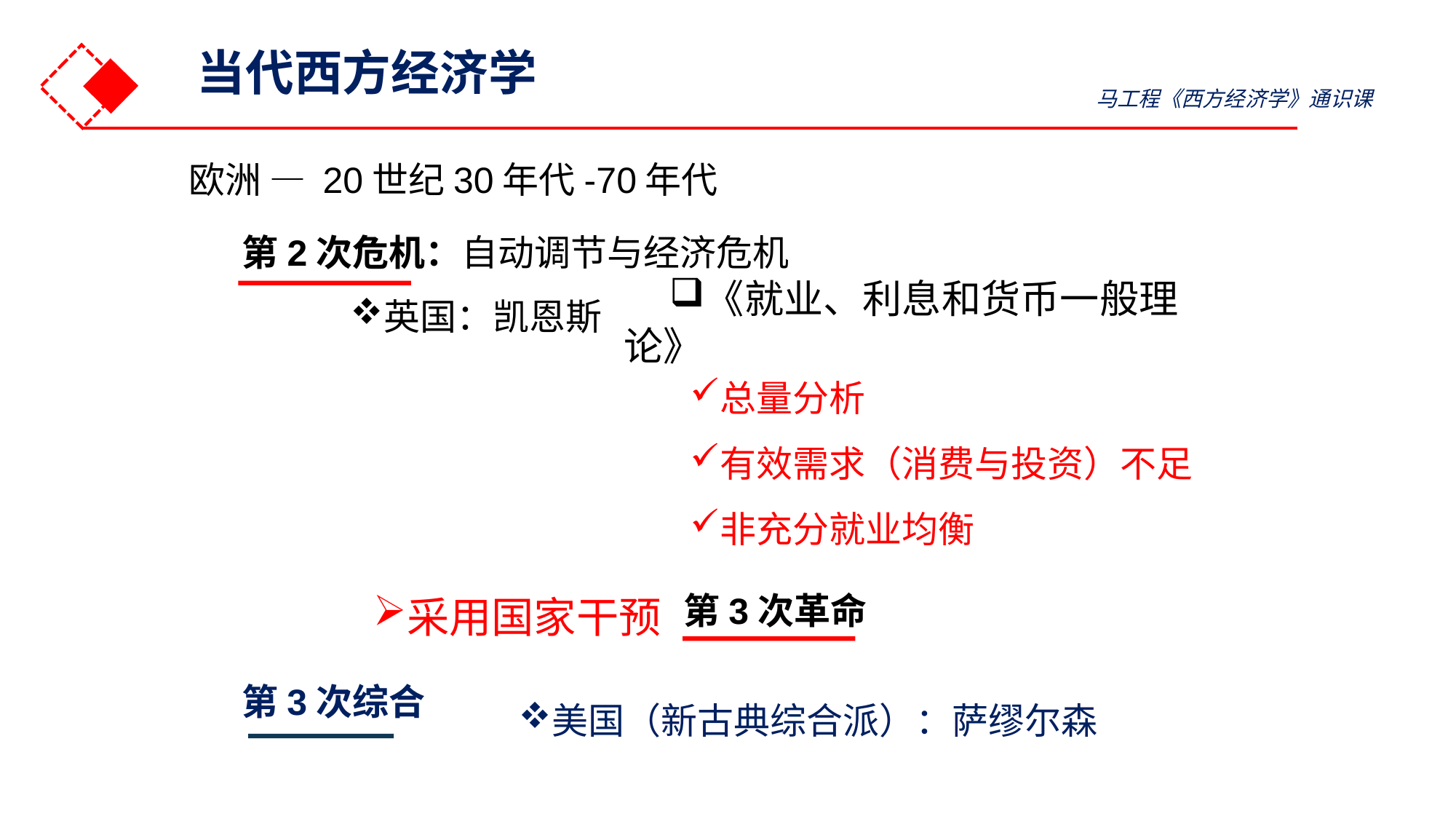

当代西方经济学

马工程《西方经济学》通识课
欧洲 — 20世纪30年代-70年代
第2次危机：自动调节与经济危机

《就业、利息和货币一般理论》
英国：凯恩斯
总量分析
有效需求（消费与投资）不足
非充分就业均衡
第3次革命
采用国家干预

第3次综合
美国（新古典综合派）：萨缪尔森